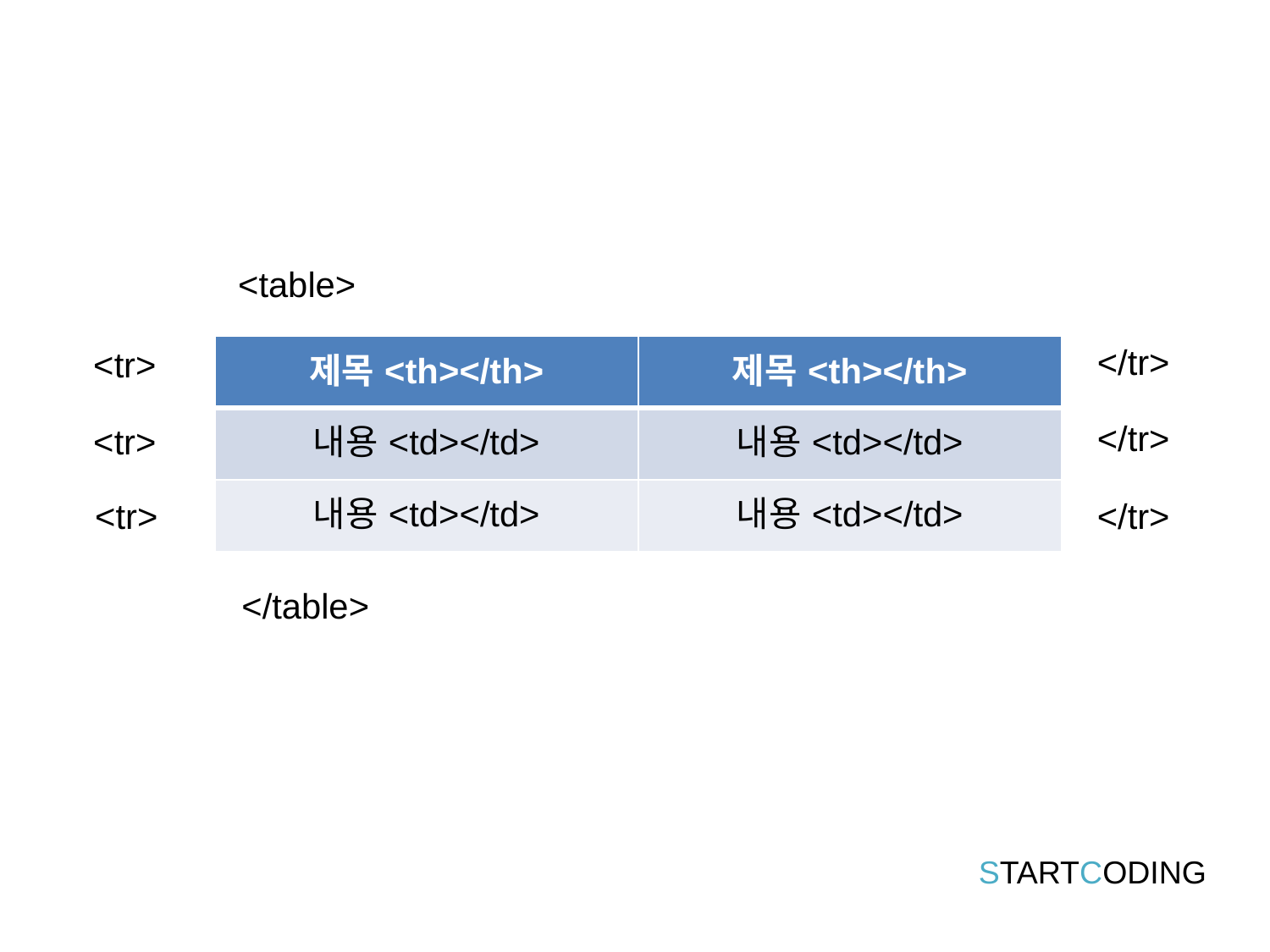

<table>
</tr>
<tr>
| 제목<th></th> | 제목<th></th> |
| --- | --- |
| 내용<td></td> | 내용<td></td> |
| 내용<td></td> | 내용<td></td> |
</tr>
<tr>
<tr>
</tr>
</table>
STARTCODING